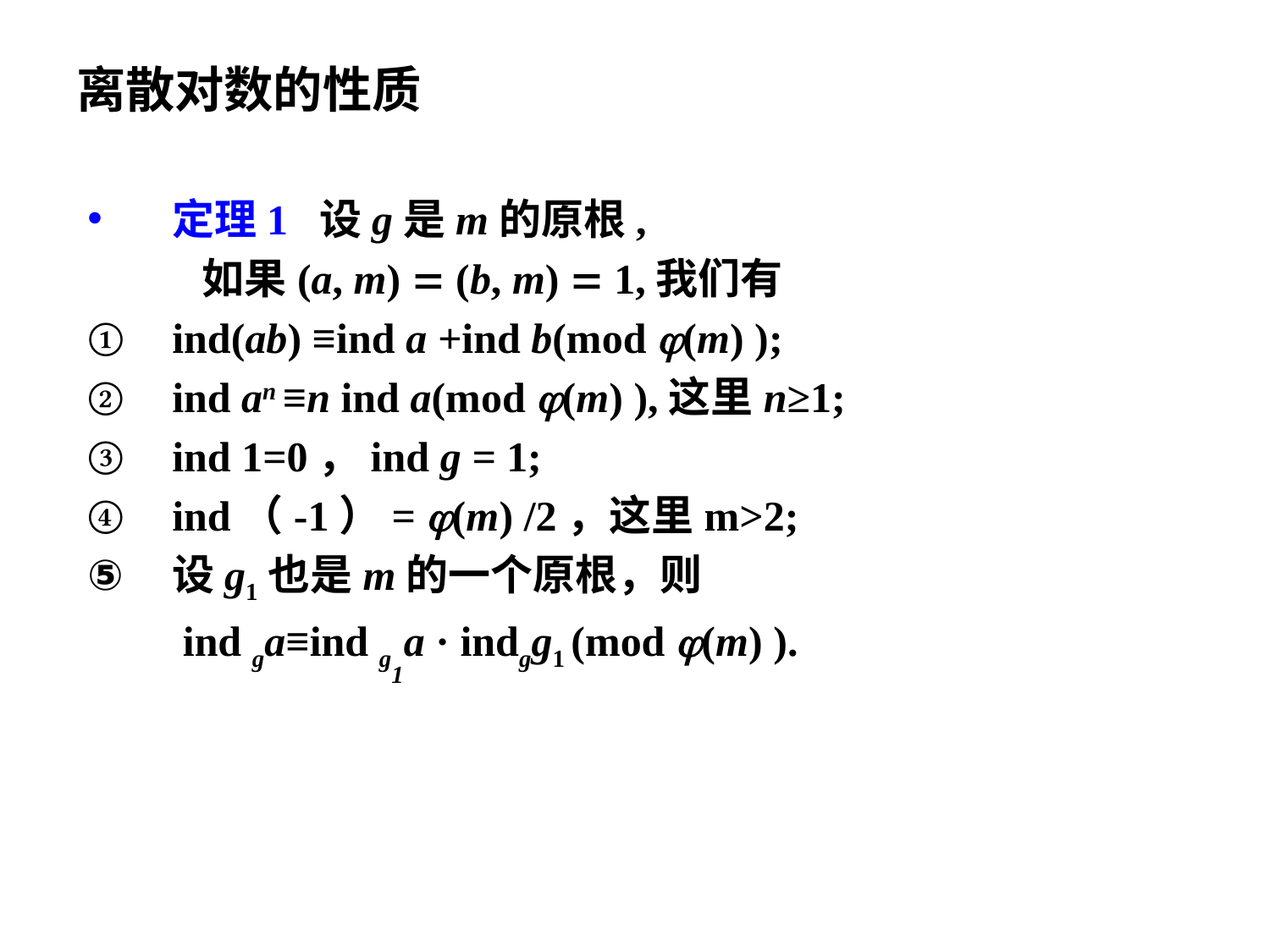

# 离散对数的性质
定理1  设g是m的原根,
           如果(a, m) = (b, m) = 1,我们有
ind(ab) ≡ind a +ind b(mod ϕ(m) );
ind an ≡n ind a(mod ϕ(m) ),这里n≥1;
ind 1=0，ind g = 1;
ind（-1）= ϕ(m) /2，这里m>2;
设g1也是m的一个原根，则
         ind ga≡ind g1a · indgg1 (mod ϕ(m) ).